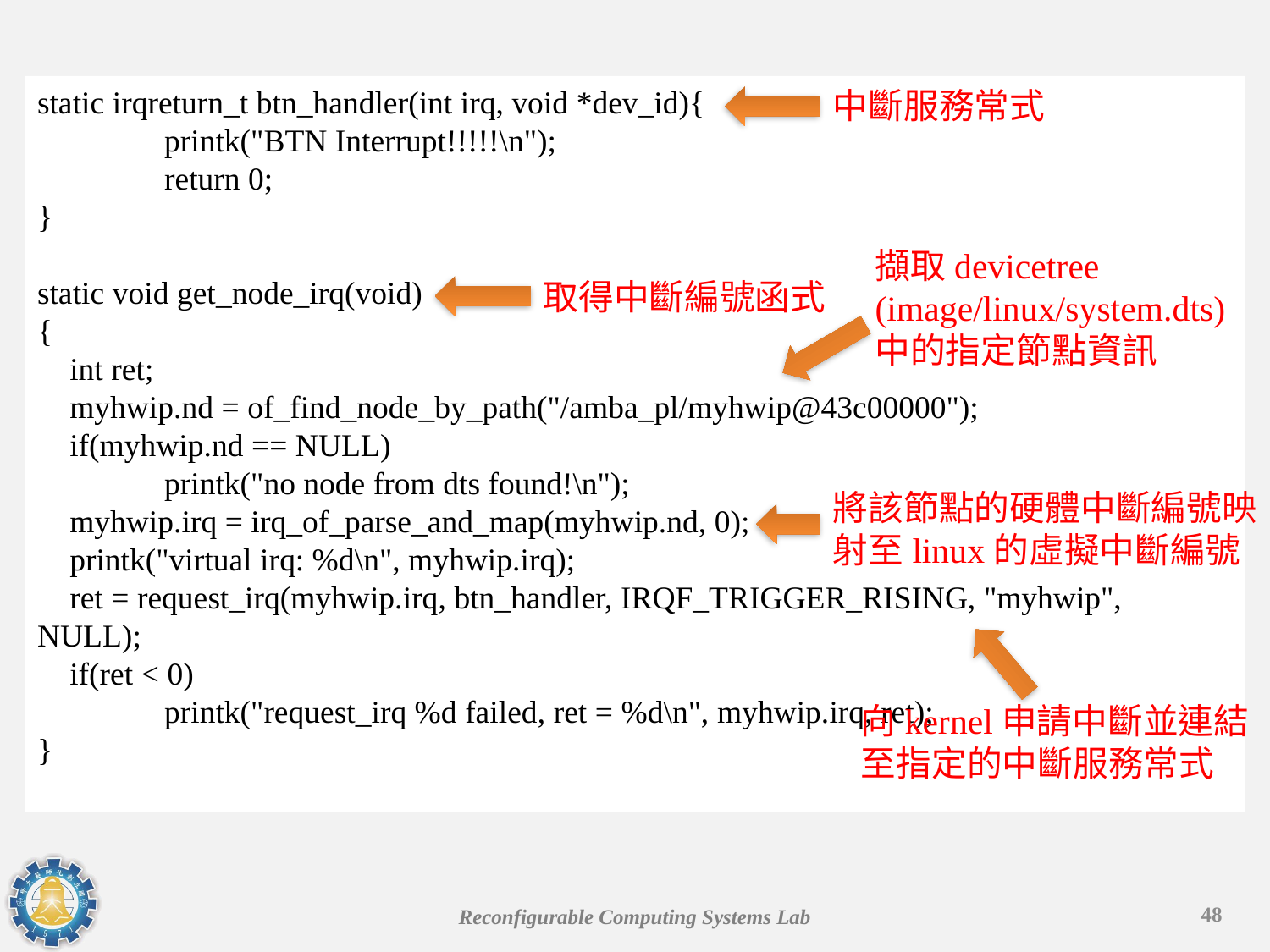

static irqreturn_t btn_handler(int irq, void *dev_id){
	printk("BTN Interrupt!!!!!\n");
	return 0;
}

static void get_node_irq(void)
{
    int ret;
    myhwip.nd = of_find_node_by_path("/amba_pl/myhwip@43c00000");
    if(myhwip.nd == NULL)
	printk("no node from dts found!\n");
    myhwip.irq = irq_of_parse_and_map(myhwip.nd, 0);
    printk("virtual irq: %d\n", myhwip.irq);
    ret = request_irq(myhwip.irq, btn_handler, IRQF_TRIGGER_RISING, "myhwip", NULL);
    if(ret < 0)
	printk("request_irq %d failed, ret = %d\n", myhwip.irq, ret);
}

中斷服務常式

擷取devicetree (image/linux/system.dts)中的指定節點資訊
取得中斷編號函式

將該節點的硬體中斷編號映射至linux的虛擬中斷編號

向kernel申請中斷並連結至指定的中斷服務常式
48